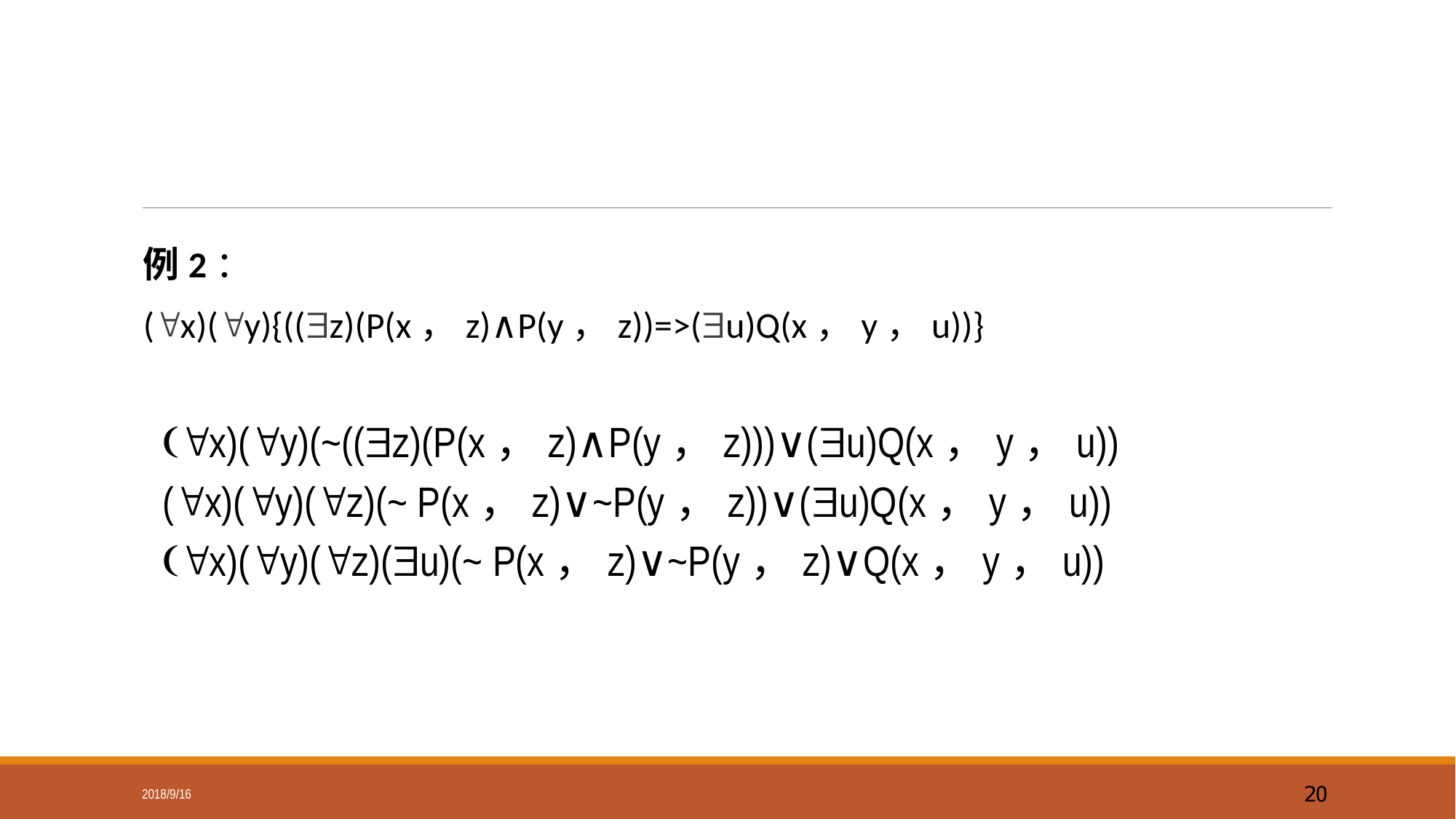

例2：
(∀x)(∀y){((∃z)(P(x，z)∧P(y，z))=>(∃u)Q(x，y，u))}

(∀x)(∀y)(~((∃z)(P(x，z)∧P(y，z)))∨(∃u)Q(x，y，u))
(∀x)(∀y)(∀z)(~ P(x，z)∨~P(y，z))∨(∃u)Q(x，y，u))
(∀x)(∀y)(∀z)(∃u)(~ P(x，z)∨~P(y，z)∨Q(x，y，u))
2018/9/16
20